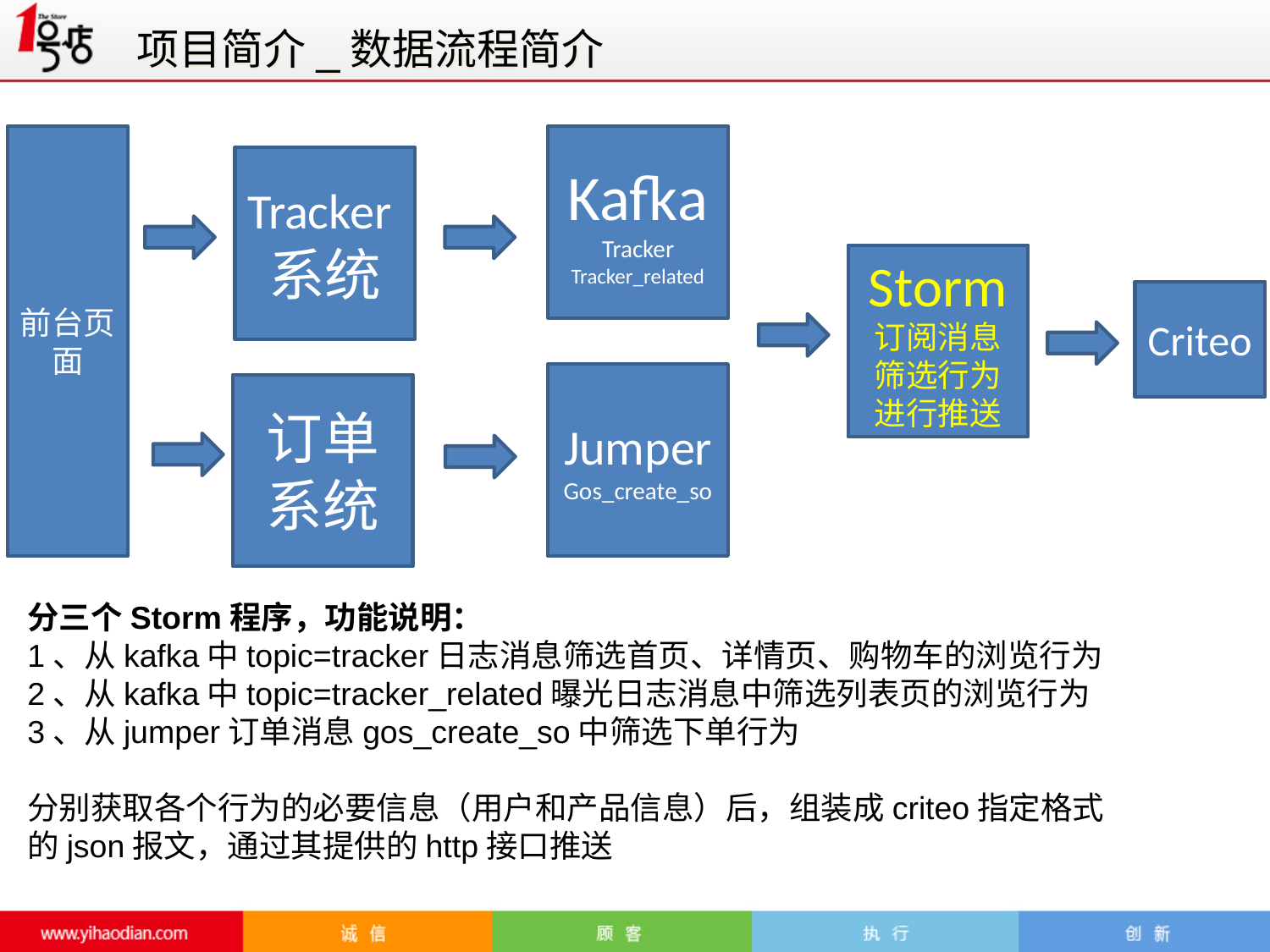

项目简介_数据流程简介
前台页面
Kafka
Tracker
Tracker_related
Tracker系统

Storm
订阅消息筛选行为进行推送
Criteo

Jumper
Gos_create_so
订单系统

分三个Storm程序，功能说明：
1、从kafka中topic=tracker日志消息筛选首页、详情页、购物车的浏览行为
2、从kafka中topic=tracker_related曝光日志消息中筛选列表页的浏览行为
3、从jumper订单消息gos_create_so中筛选下单行为

分别获取各个行为的必要信息（用户和产品信息）后，组装成criteo指定格式的json报文，通过其提供的http接口推送